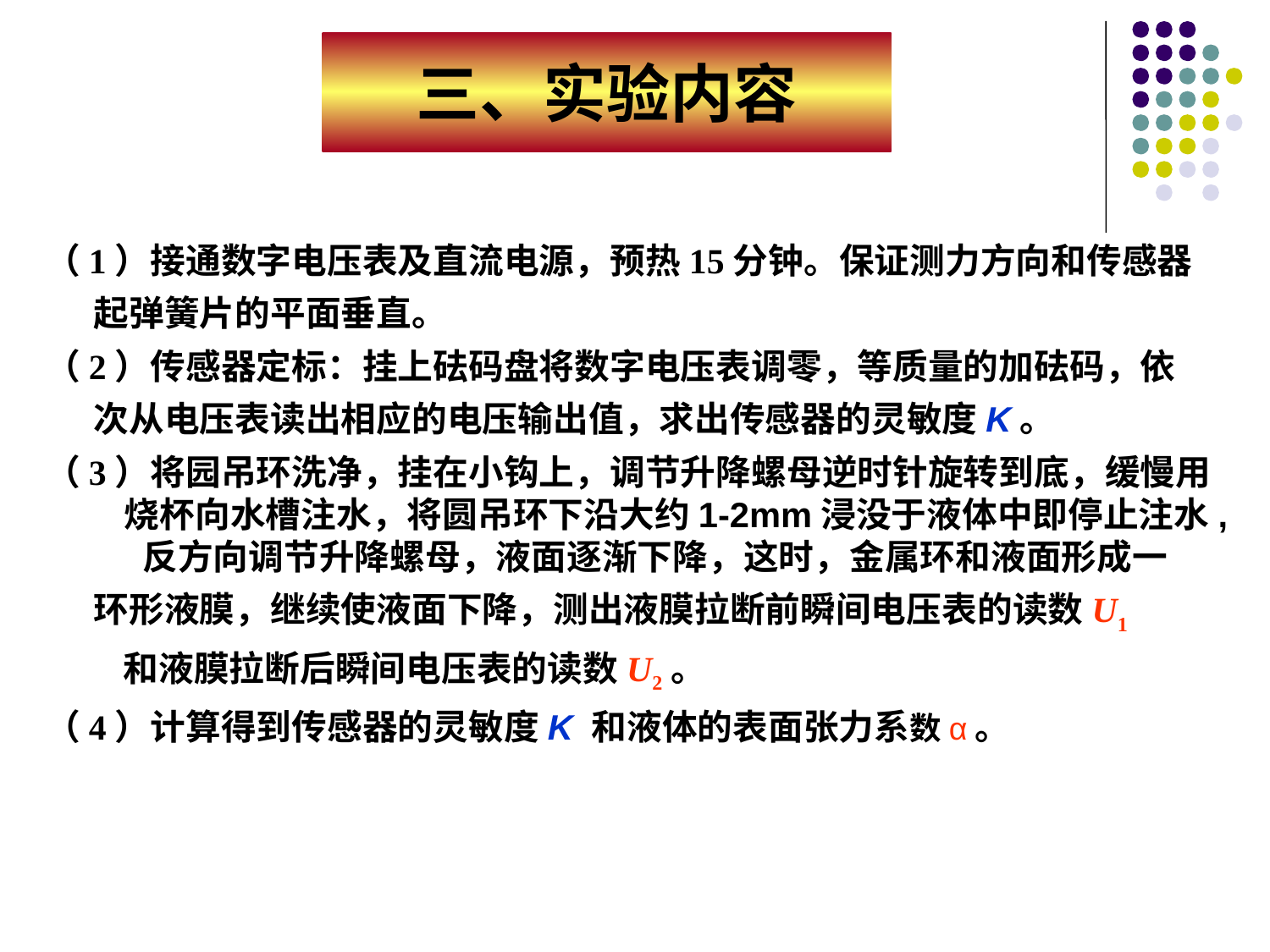

三、实验内容
（1）接通数字电压表及直流电源，预热15分钟。保证测力方向和传感器
     起弹簧片的平面垂直。
（2）传感器定标：挂上砝码盘将数字电压表调零，等质量的加砝码，依
     次从电压表读出相应的电压输出值，求出传感器的灵敏度K。
（3）将园吊环洗净，挂在小钩上，调节升降螺母逆时针旋转到底，缓慢用烧杯向水槽注水，将圆吊环下沿大约1-2mm浸没于液体中即停止注水, 反方向调节升降螺母，液面逐渐下降，这时，金属环和液面形成一
     环形液膜，继续使液面下降，测出液膜拉断前瞬间电压表的读数U1
               和液膜拉断后瞬间电压表的读数U2。
（4）计算得到传感器的灵敏度K 和液体的表面张力系数α。